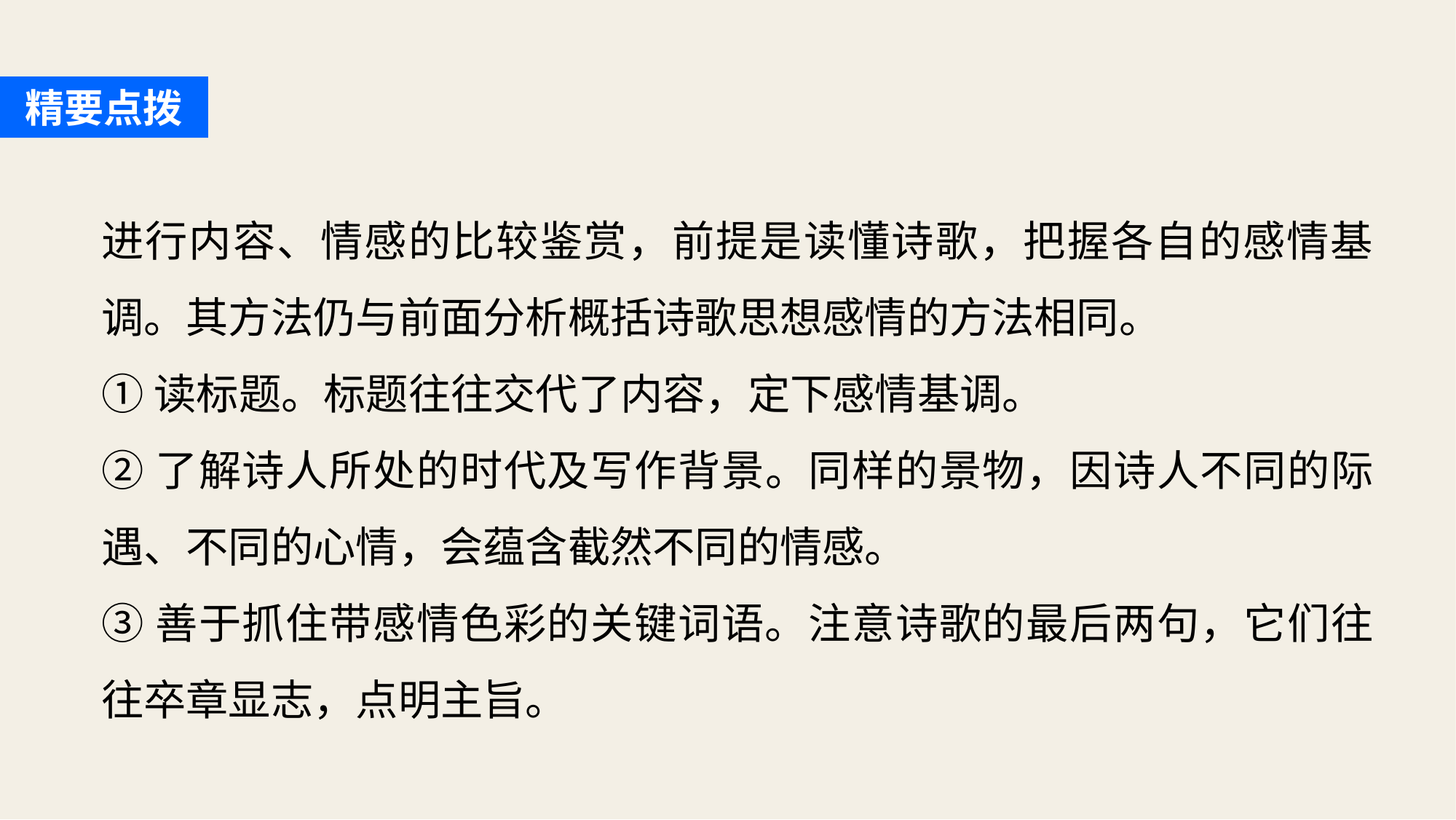

精要点拨
进行内容、情感的比较鉴赏，前提是读懂诗歌，把握各自的感情基调。其方法仍与前面分析概括诗歌思想感情的方法相同。
①读标题。标题往往交代了内容，定下感情基调。
②了解诗人所处的时代及写作背景。同样的景物，因诗人不同的际遇、不同的心情，会蕴含截然不同的情感。
③善于抓住带感情色彩的关键词语。注意诗歌的最后两句，它们往往卒章显志，点明主旨。